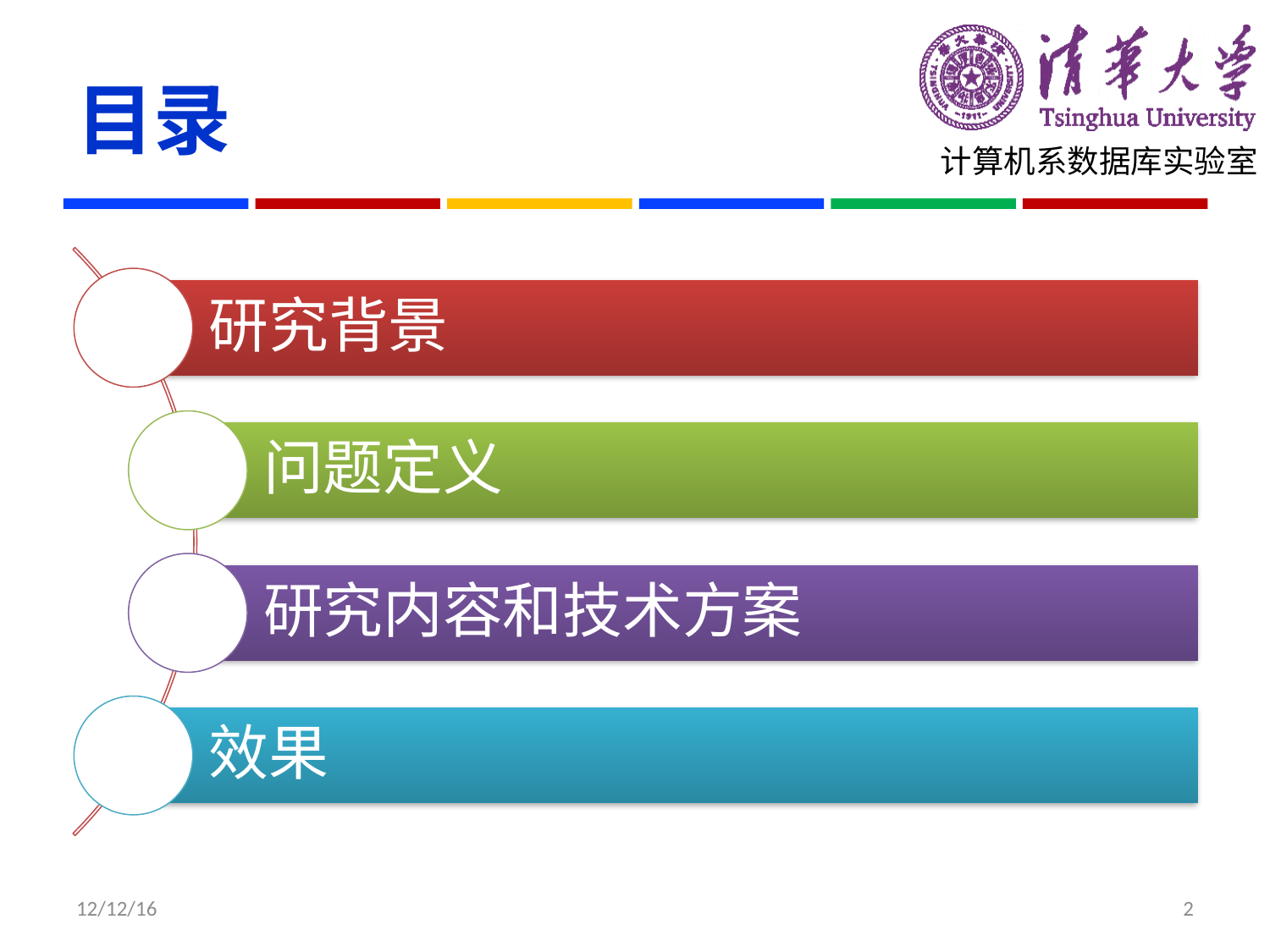

# 目录
研究背景
问题定义
研究内容和技术方案
效果
12/12/16
2